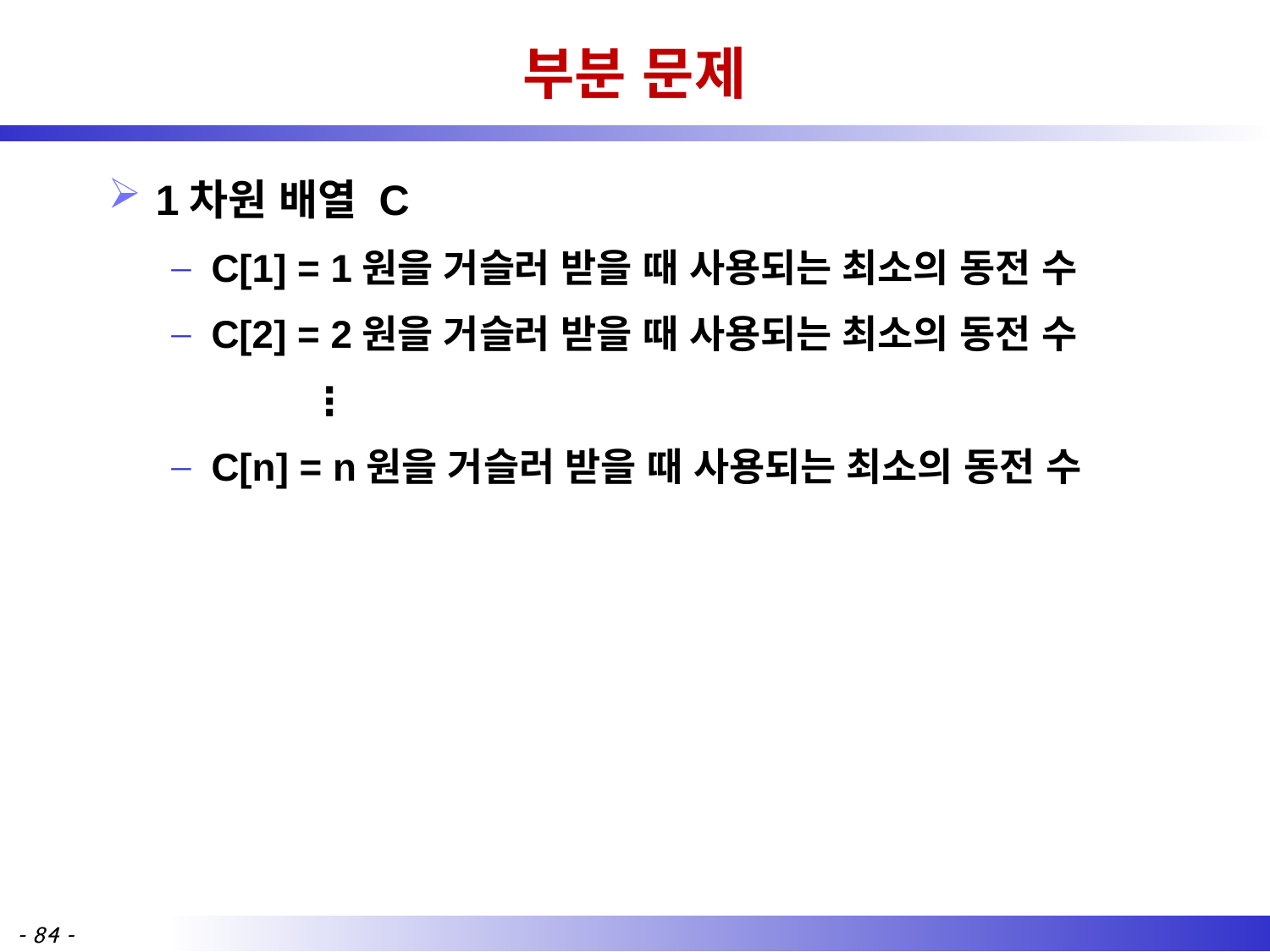

# 부분 문제
1차원 배열 C
C[1] = 1원을 거슬러 받을 때 사용되는 최소의 동전 수
C[2] = 2원을 거슬러 받을 때 사용되는 최소의 동전 수
	 ⋮
C[n] = n원을 거슬러 받을 때 사용되는 최소의 동전 수
- 84 -